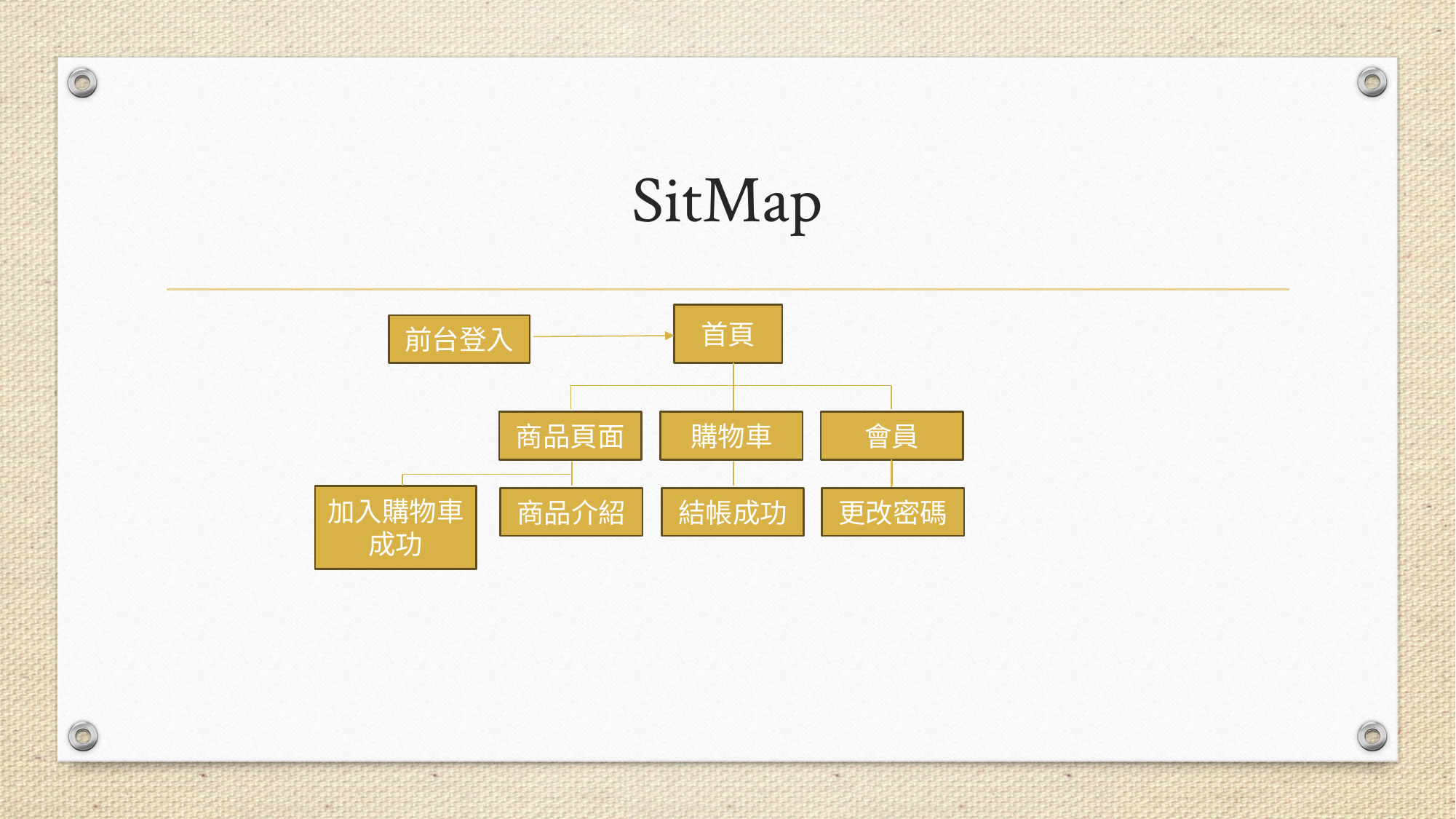

# SitMap
首頁

前台登入
商品頁面
會員
購物車
加入購物車成功
商品介紹
更改密碼
結帳成功